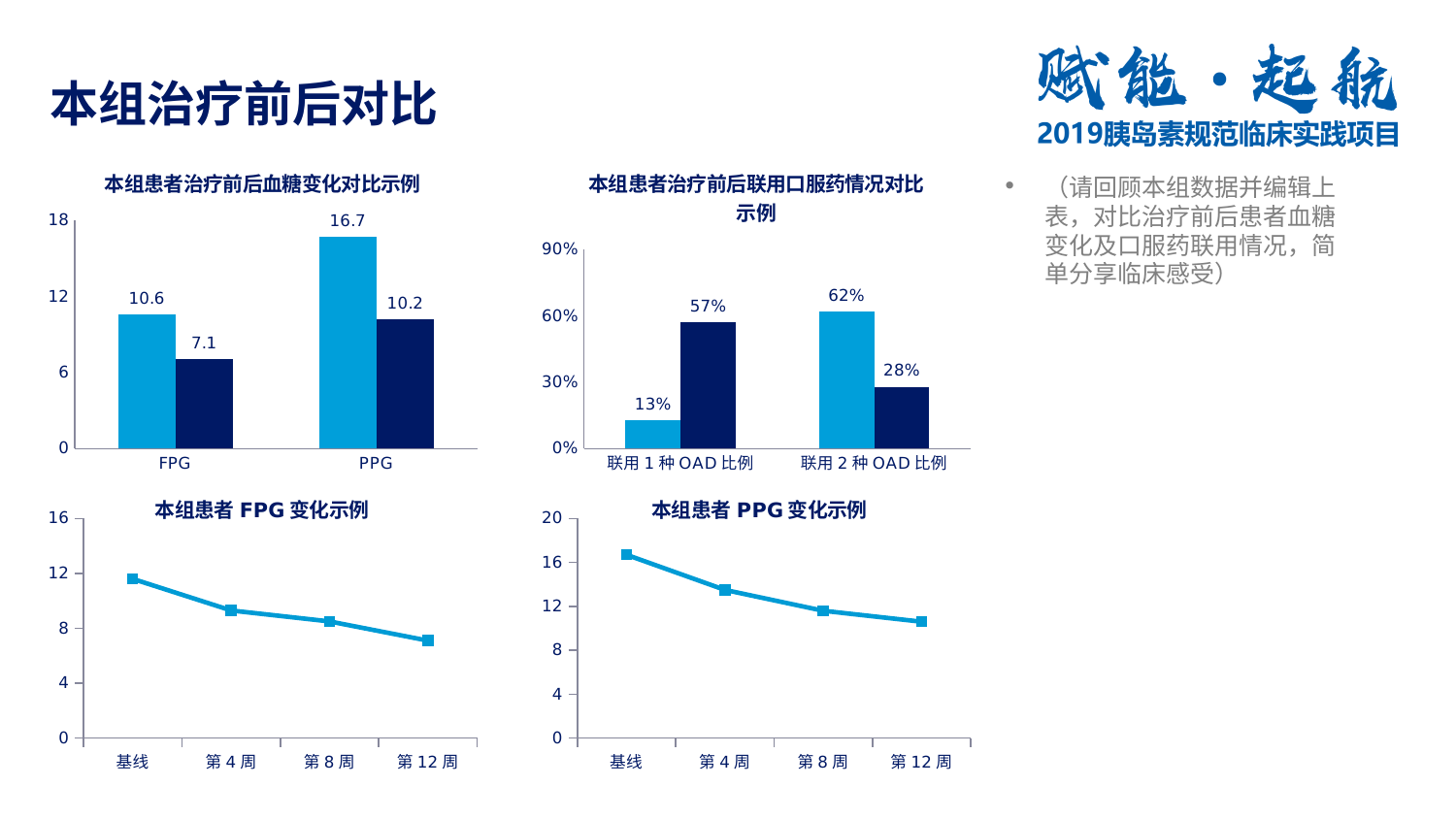

# 本组治疗前后对比

### Chart: 本组患者治疗前后血糖变化对比示例

| Category | 基线 | 三个月后 |
|---|---|---|
| FPG | 10.6 | 7.1 |
| PPG | 16.7 | 10.2 |

### Chart: 本组患者治疗前后联用口服药情况对比示例

| Category | 基线 | 三个月后 |
|---|---|---|
| 联用1种OAD比例 | 0.13 | 0.57 |
| 联用2种OAD比例 | 0.62 | 0.28 |
（请回顾本组数据并编辑上表，对比治疗前后患者血糖变化及口服药联用情况，简单分享临床感受）

### Chart: 本组患者FPG变化示例

| Category | FGP |
|---|---|
| 基线 | 11.6 |
| 第4周 | 9.3 |
| 第8周 | 8.5 |
| 第12周 | 7.1 |

### Chart: 本组患者PPG变化示例

| Category | FGP |
|---|---|
| 基线 | 16.7 |
| 第4周 | 13.5 |
| 第8周 | 11.6 |
| 第12周 | 10.6 |